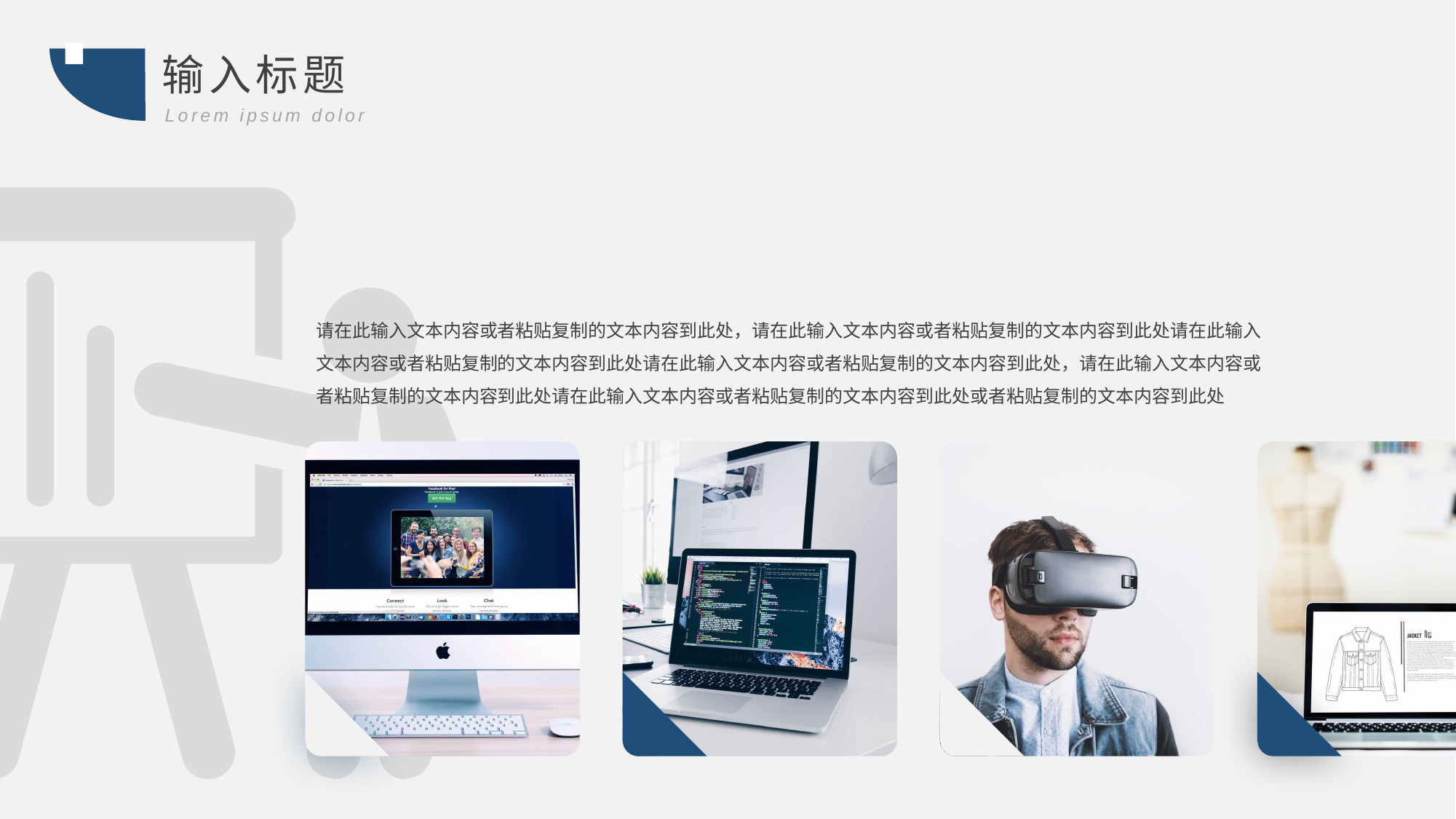

输入标题
Lorem ipsum dolor

请在此输入文本内容或者粘贴复制的文本内容到此处，请在此输入文本内容或者粘贴复制的文本内容到此处请在此输入文本内容或者粘贴复制的文本内容到此处请在此输入文本内容或者粘贴复制的文本内容到此处，请在此输入文本内容或者粘贴复制的文本内容到此处请在此输入文本内容或者粘贴复制的文本内容到此处或者粘贴复制的文本内容到此处